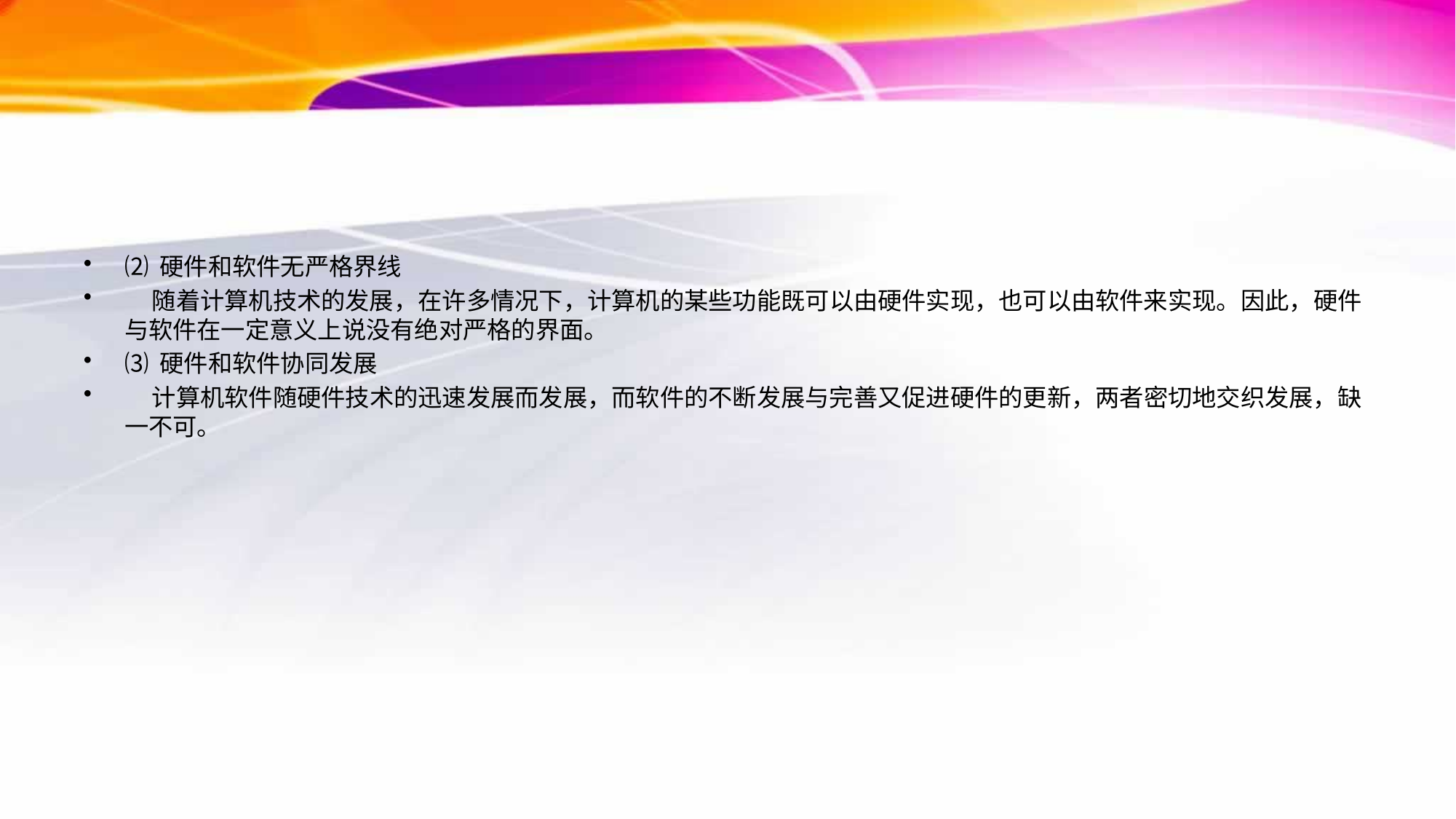

#
⑵ 硬件和软件无严格界线
    随着计算机技术的发展，在许多情况下，计算机的某些功能既可以由硬件实现，也可以由软件来实现。因此，硬件与软件在一定意义上说没有绝对严格的界面。
⑶ 硬件和软件协同发展
    计算机软件随硬件技术的迅速发展而发展，而软件的不断发展与完善又促进硬件的更新，两者密切地交织发展，缺一不可。